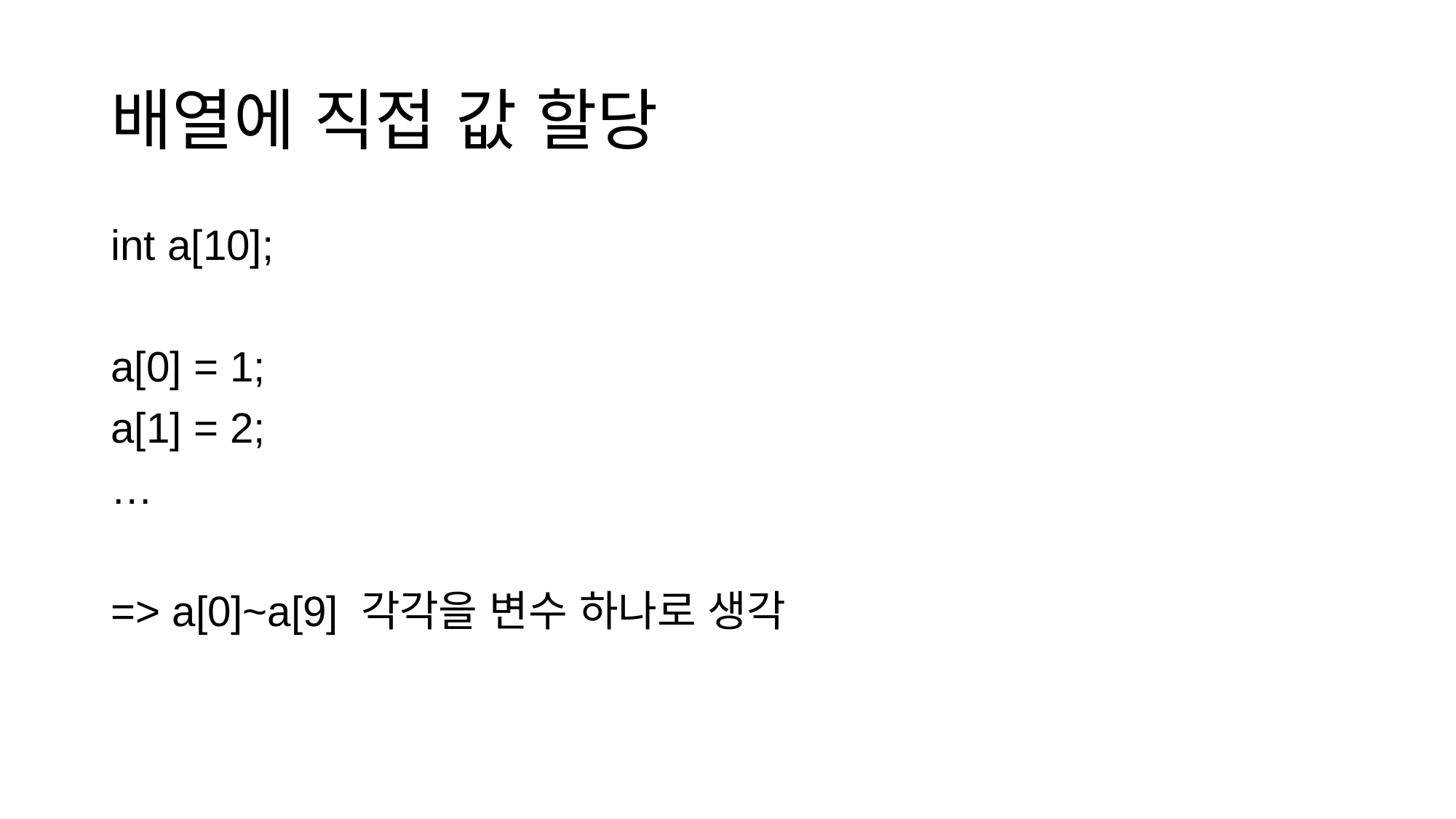

# 배열에 직접 값 할당
int a[10];

a[0] = 1;
a[1] = 2;
…

=> a[0]~a[9] 각각을 변수 하나로 생각